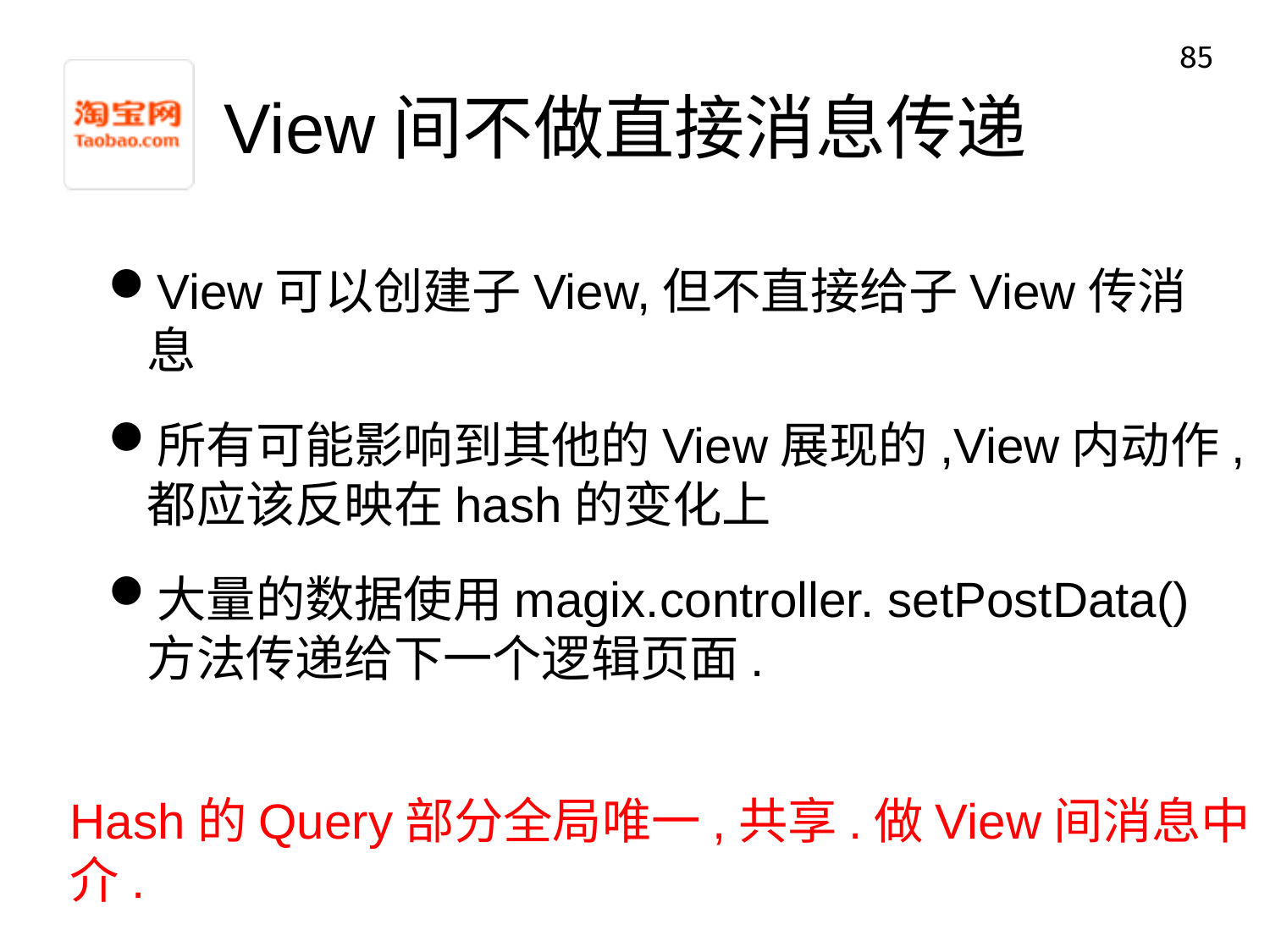

85
# View间不做直接消息传递
View可以创建子View,但不直接给子View传消息
所有可能影响到其他的View展现的,View内动作,都应该反映在hash的变化上
大量的数据使用magix.controller. setPostData()方法传递给下一个逻辑页面.
Hash的Query部分全局唯一,共享.做View间消息中介.